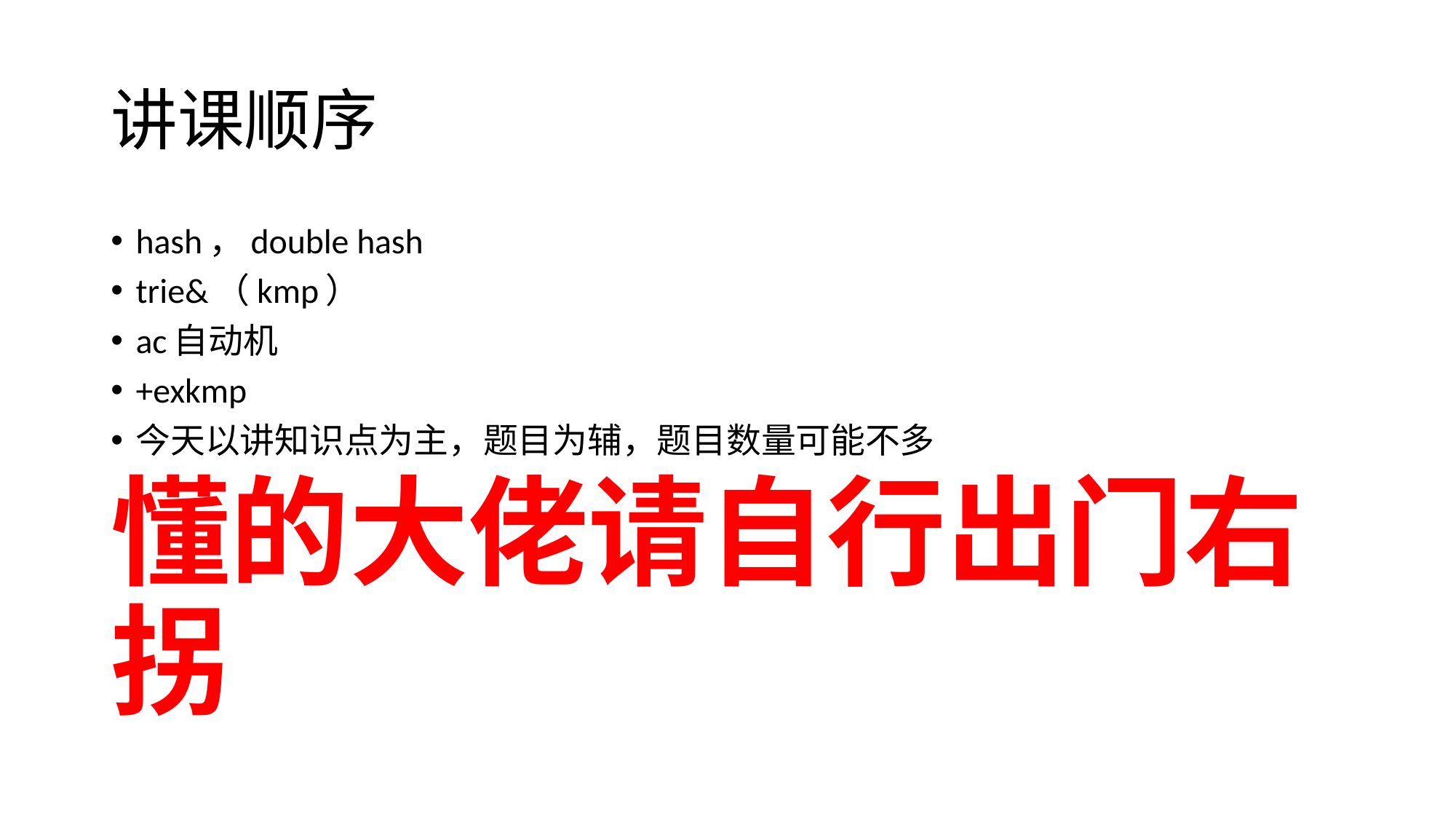

# 讲课顺序
hash，double hash
trie&（kmp）
ac自动机
+exkmp
今天以讲知识点为主，题目为辅，题目数量可能不多
懂的大佬请自行出门右拐